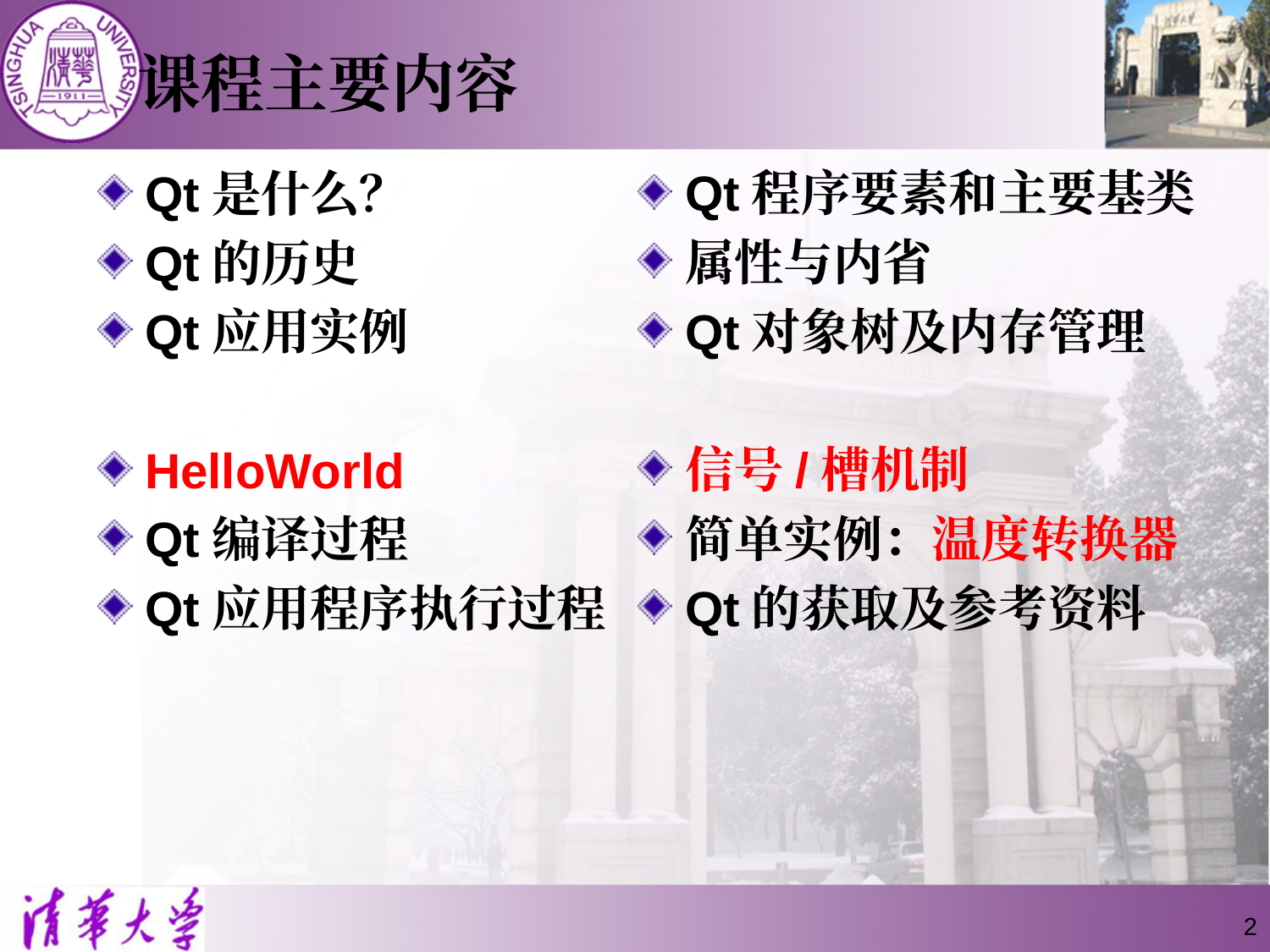

# 课程主要内容
Qt程序要素和主要基类
属性与内省
Qt对象树及内存管理

信号/槽机制
简单实例：温度转换器
Qt的获取及参考资料
Qt是什么？
Qt的历史
Qt应用实例

HelloWorld
Qt编译过程
Qt应用程序执行过程
2